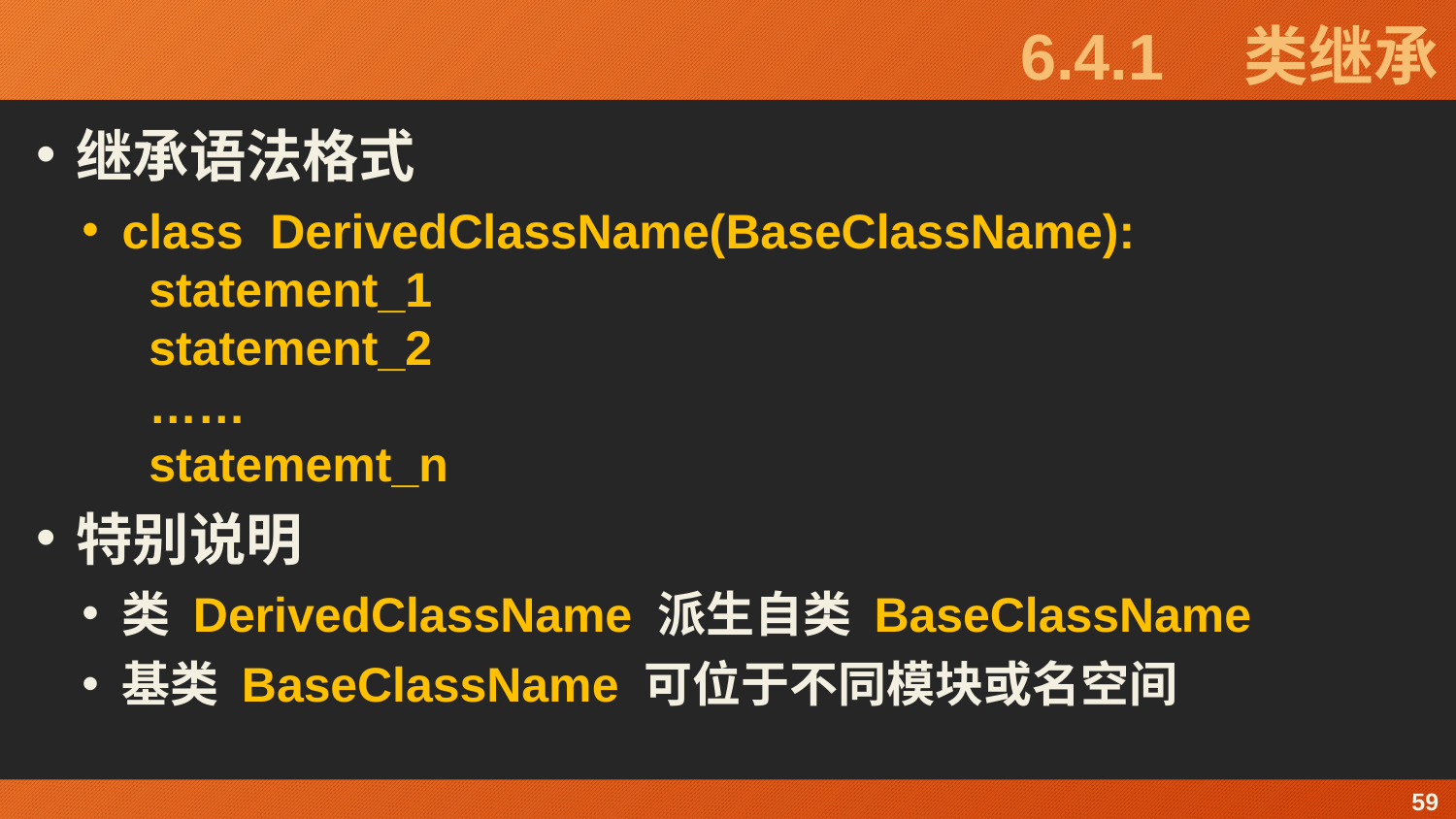

# 6.4.1　类继承
继承语法格式
class  DerivedClassName(BaseClassName):
  statement_1
  statement_2
  ……
  statememt_n
特别说明
类 DerivedClassName 派生自类 BaseClassName
基类 BaseClassName 可位于不同模块或名空间
59